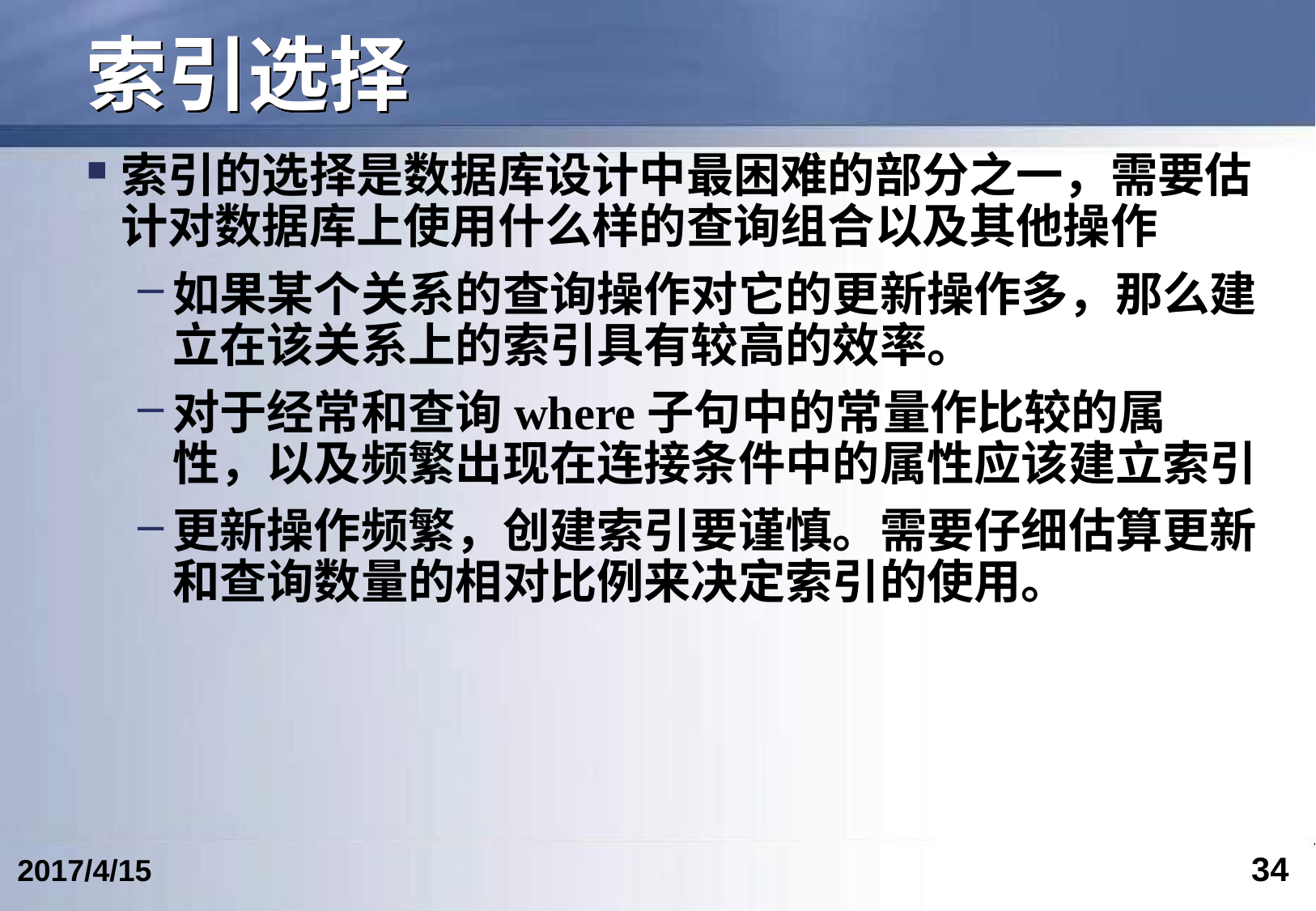

# 索引选择
索引的选择是数据库设计中最困难的部分之一，需要估计对数据库上使用什么样的查询组合以及其他操作
如果某个关系的查询操作对它的更新操作多，那么建立在该关系上的索引具有较高的效率。
对于经常和查询where子句中的常量作比较的属性，以及频繁出现在连接条件中的属性应该建立索引
更新操作频繁，创建索引要谨慎。需要仔细估算更新和查询数量的相对比例来决定索引的使用。
34
2017/4/15